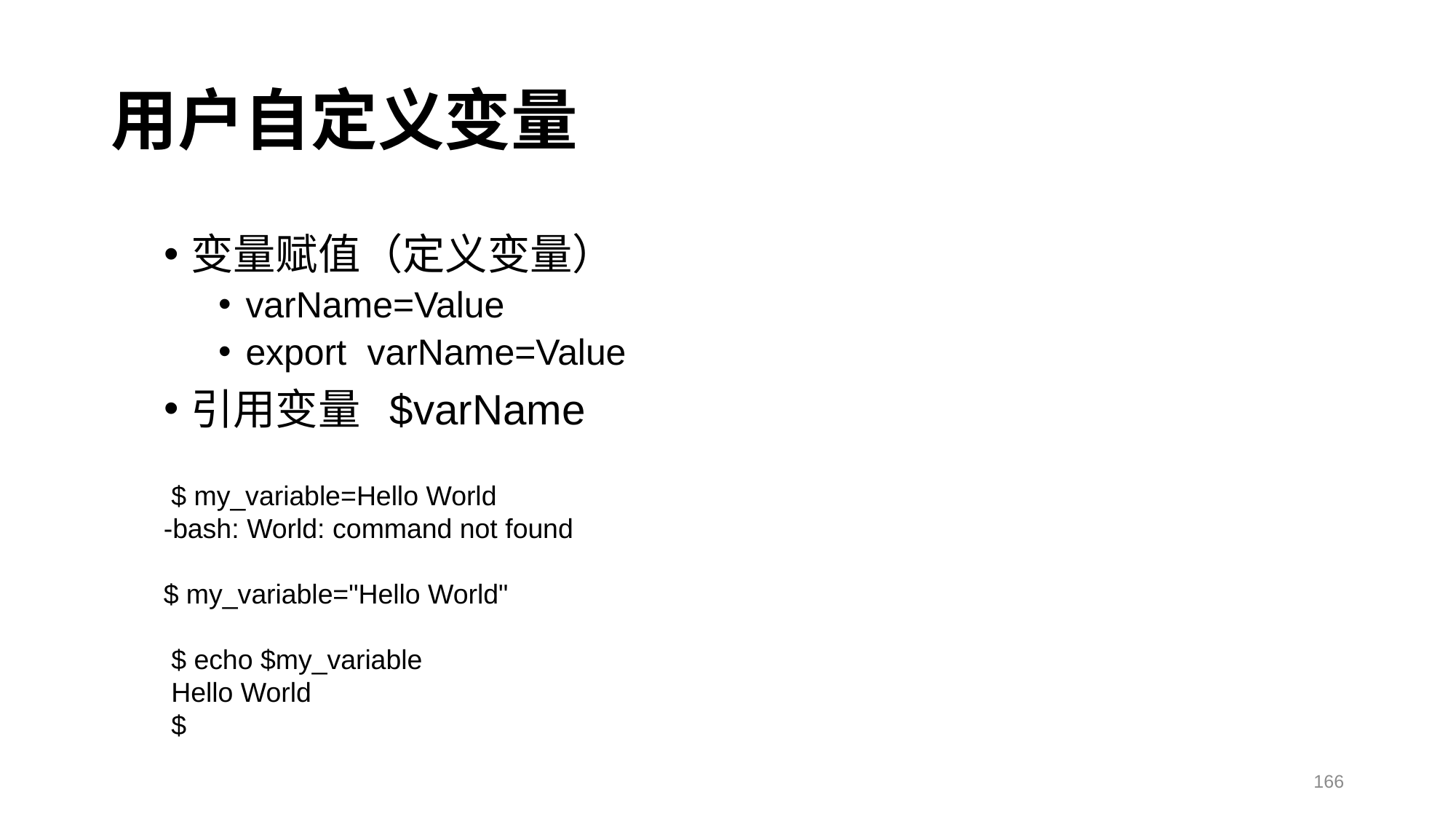

# 用户自定义变量
变量赋值（定义变量）
varName=Value
export  varName=Value
引用变量  $varName
 $ my_variable=Hello World
-bash: World: command not found

$ my_variable="Hello World"

 $ echo $my_variable
 Hello World
 $
166